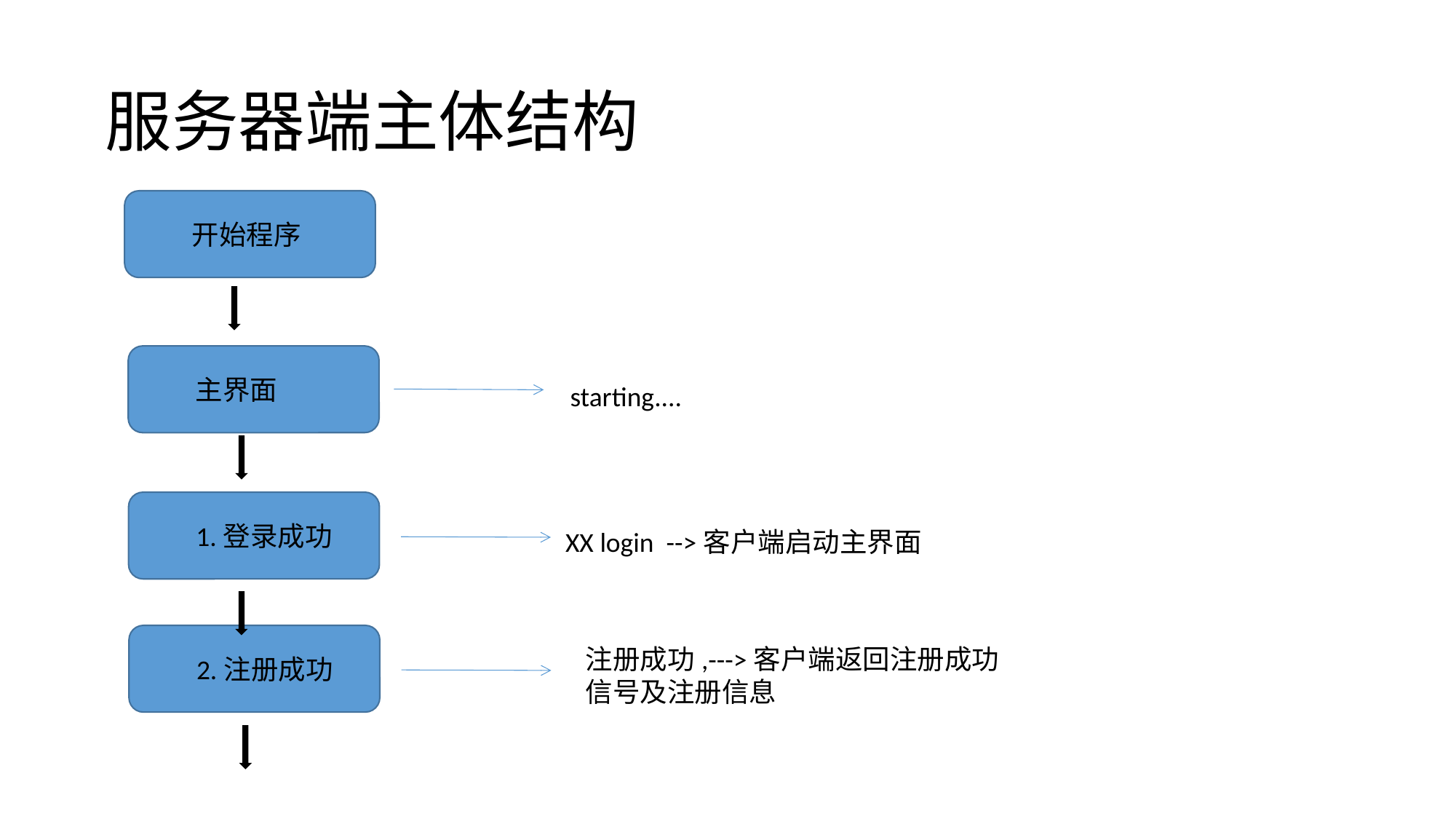

# 服务器端主体结构

开始程序

主界面
starting....

1.登录成功
XX login  -->客户端启动主界面

2.注册成功
注册成功,--->客户端返回注册成功信号及注册信息